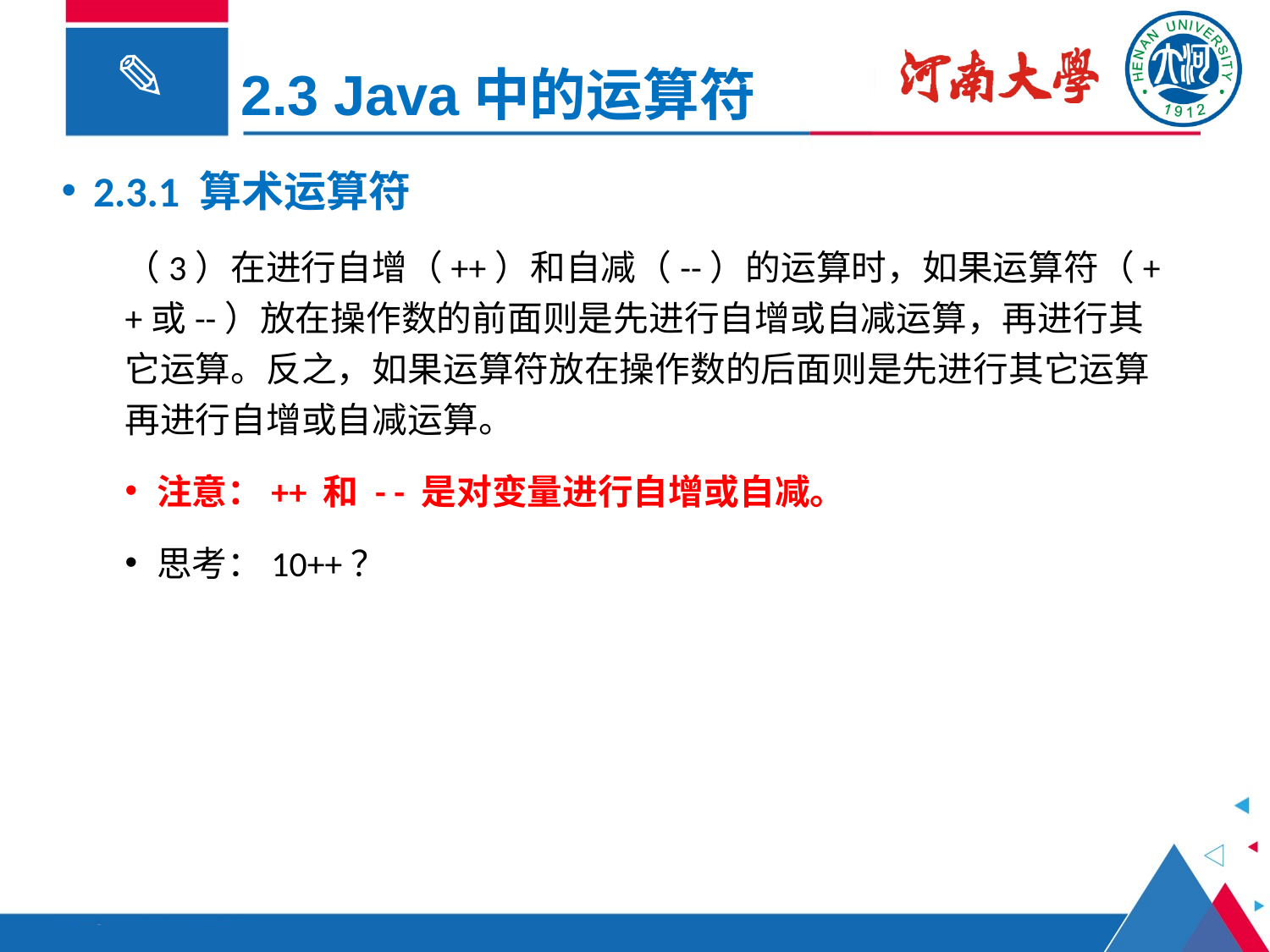

2.3 Java中的运算符
2.3.1 算术运算符
（3）在进行自增（++）和自减（--）的运算时，如果运算符（++或--）放在操作数的前面则是先进行自增或自减运算，再进行其它运算。反之，如果运算符放在操作数的后面则是先进行其它运算再进行自增或自减运算。
注意：++ 和 - - 是对变量进行自增或自减。
思考：10++？